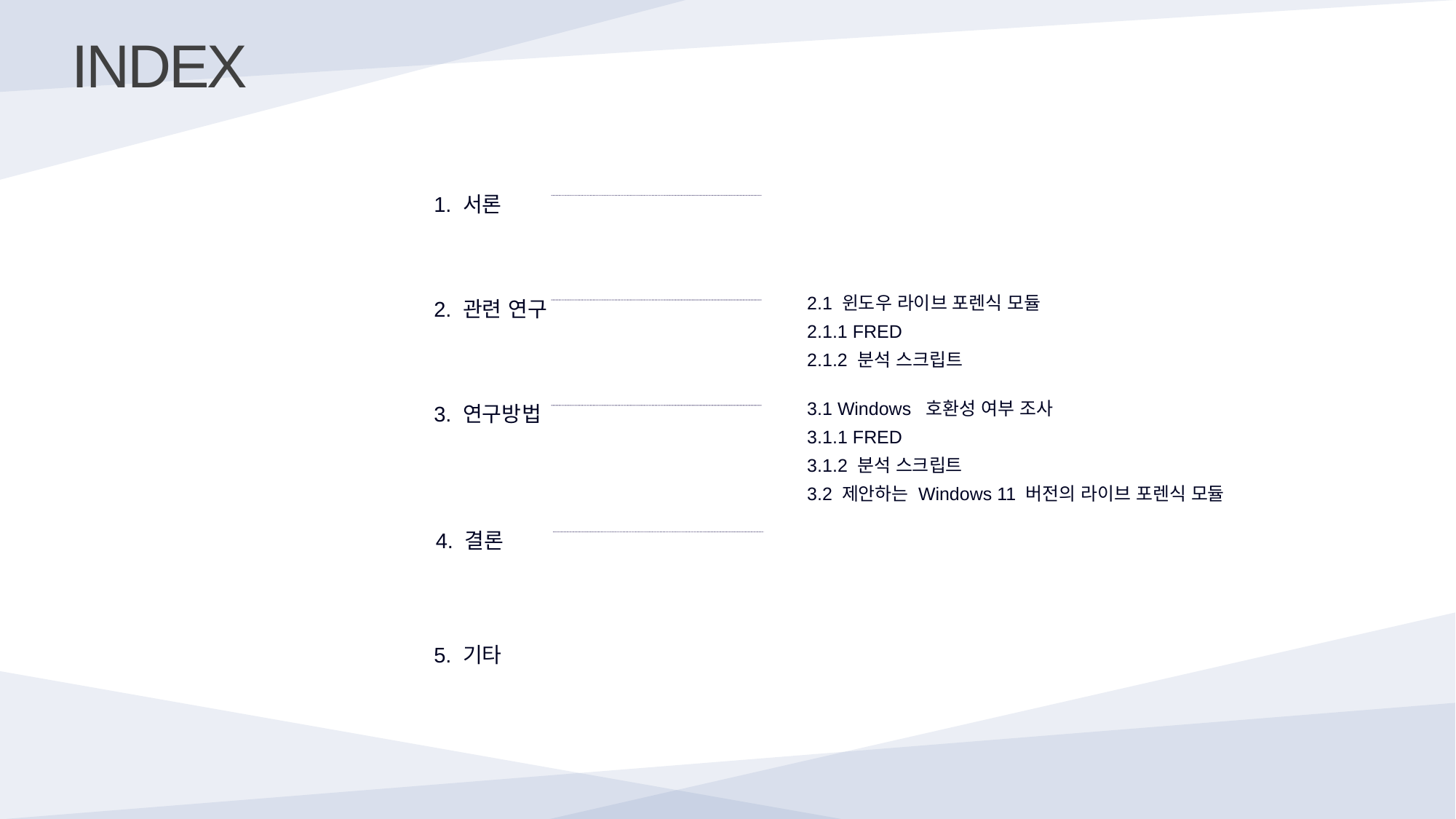

INDEX
1. 서론
2. 관련 연구
2.1 윈도우 라이브 포렌식 모듈
2.1.1 FRED
2.1.2 분석 스크립트

3. 연구방법
3.1 Windows  호환성 여부 조사
3.1.1 FRED
3.1.2 분석 스크립트
3.2 제안하는 Windows 11 버전의 라이브 포렌식 모듈
4. 결론
5. 기타